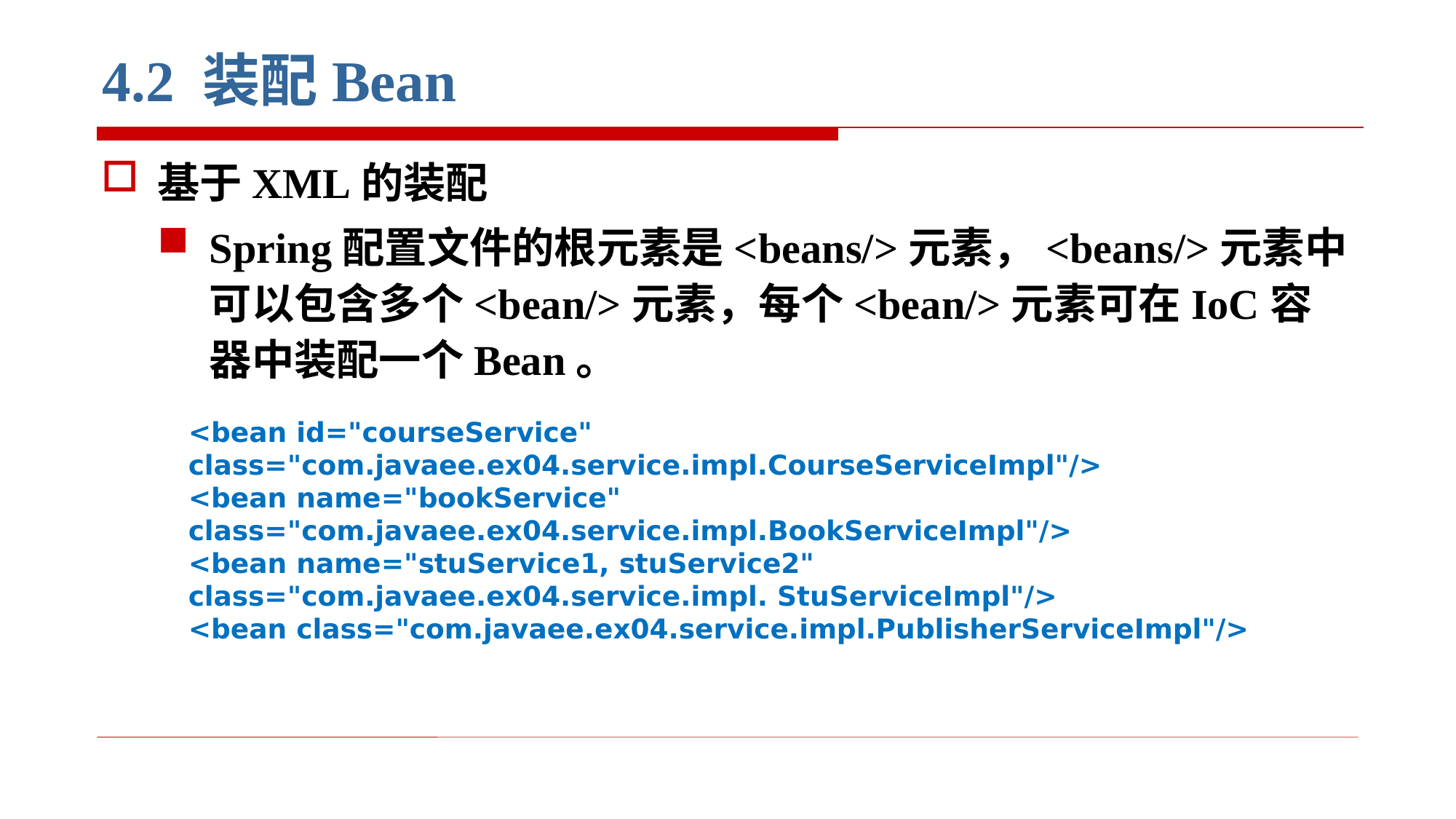

# 4.2 装配Bean
基于XML的装配
Spring配置文件的根元素是<beans/>元素，<beans/>元素中可以包含多个<bean/>元素，每个<bean/>元素可在IoC容器中装配一个Bean。

<bean id="courseService" class="com.javaee.ex04.service.impl.CourseServiceImpl"/>
<bean name="bookService" class="com.javaee.ex04.service.impl.BookServiceImpl"/>
<bean name="stuService1, stuService2" class="com.javaee.ex04.service.impl. StuServiceImpl"/>
<bean class="com.javaee.ex04.service.impl.PublisherServiceImpl"/>
10